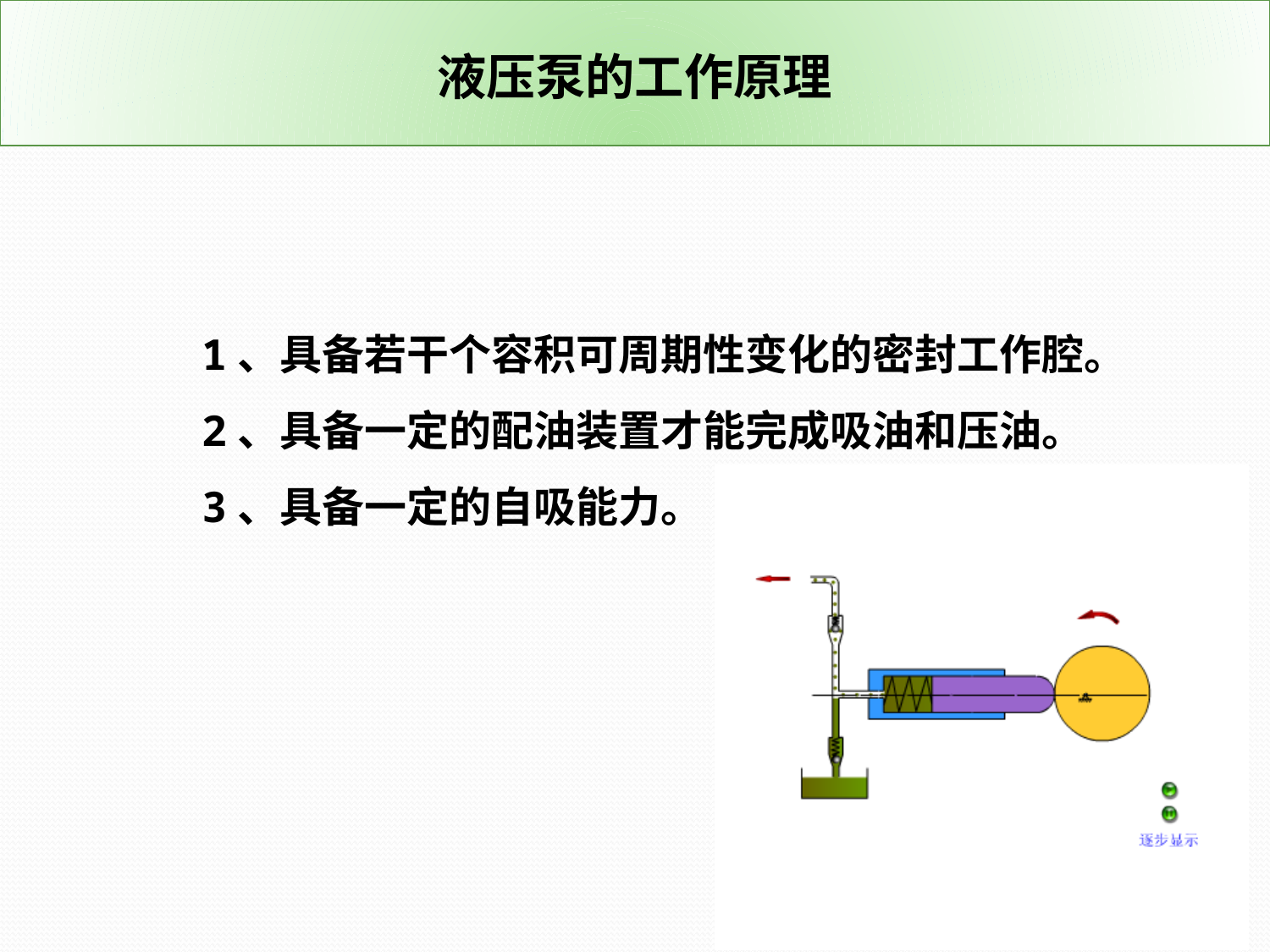

液压泵的工作原理

   1、具备若干个容积可周期性变化的密封工作腔。
   2、具备一定的配油装置才能完成吸油和压油。
   3、具备一定的自吸能力。
24